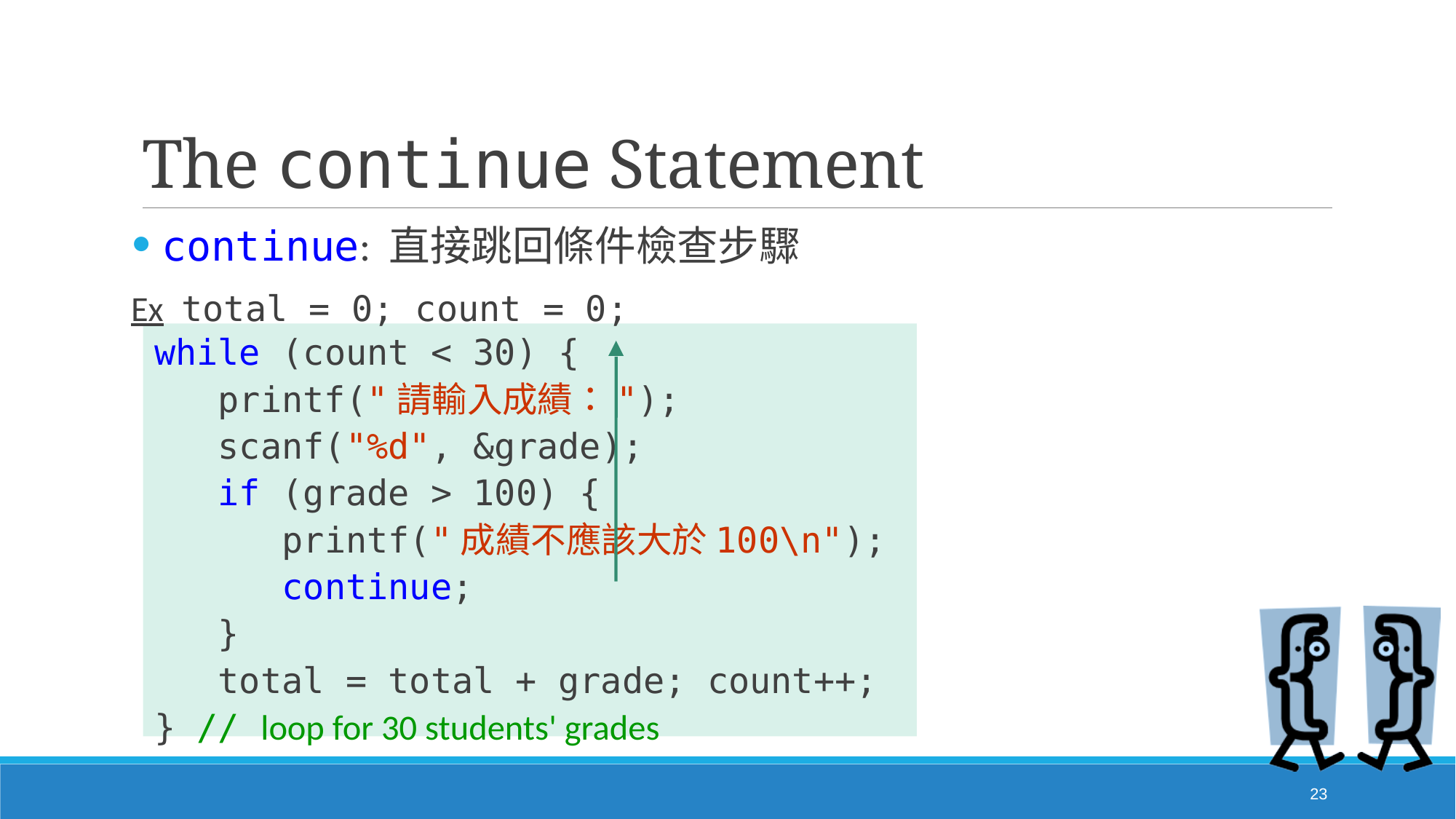

# The continue Statement
continue: 直接跳回條件檢查步驟
Ex total = 0; count = 0;
while (count < 30) {
   printf("請輸入成績：");
   scanf("%d", &grade);
   if (grade > 100) {
      printf("成績不應該大於100\n");
      continue;
   }
   total = total + grade; count++;
} // loop for 30 students' grades

23